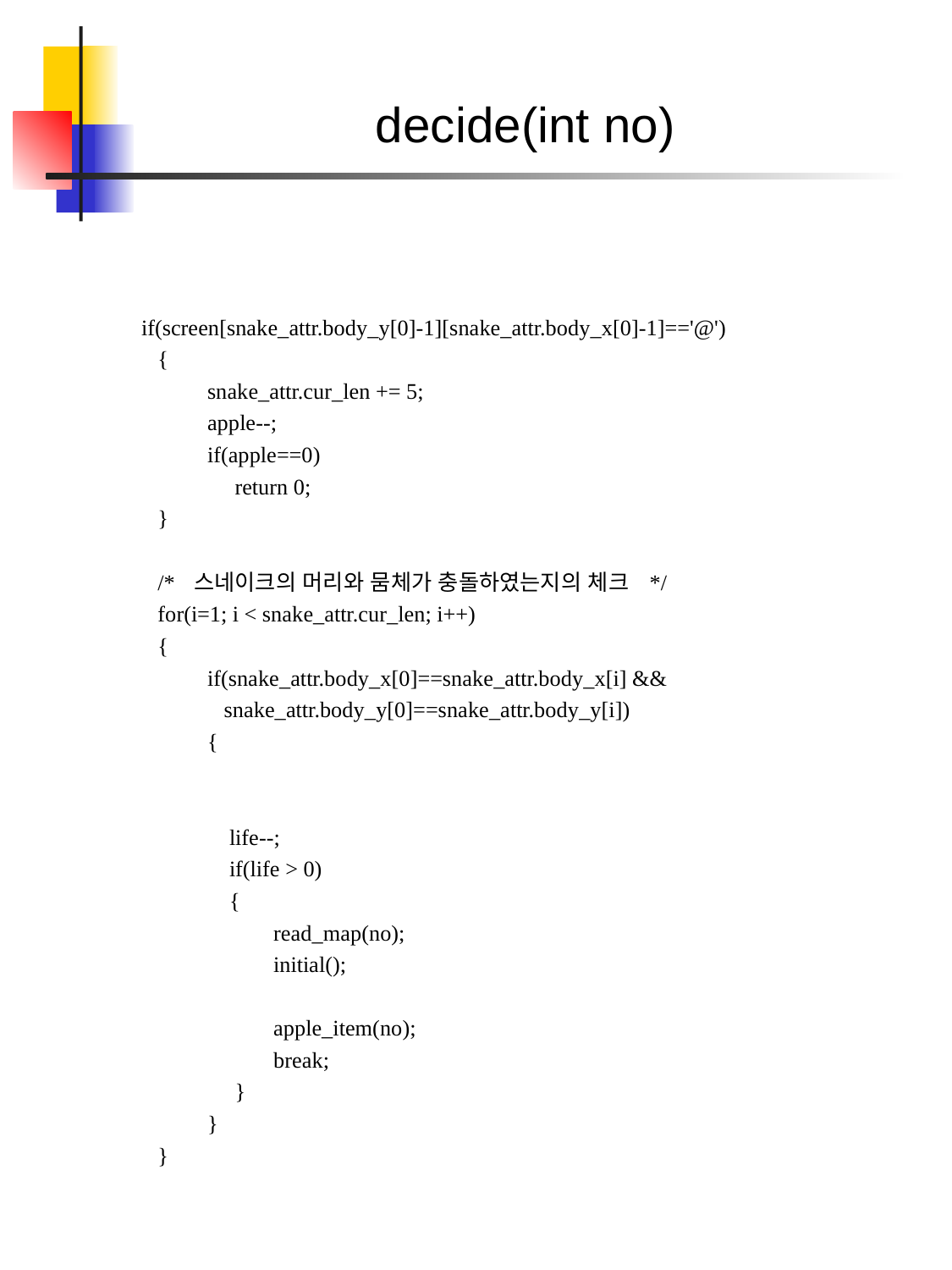

# decide(int no)
 if(screen[snake_attr.body_y[0]-1][snake_attr.body_x[0]-1]=='@')
    {
             snake_attr.cur_len += 5;
             apple--;
             if(apple==0)
                  return 0;
    }

    /*   스네이크의 머리와 뭄체가 충돌하였는지의 체크   */
    for(i=1; i < snake_attr.cur_len; i++)
    {
             if(snake_attr.body_x[0]==snake_attr.body_x[i] &&
                snake_attr.body_y[0]==snake_attr.body_y[i])
             {

                 life--;
                 if(life > 0)
                 {
                         read_map(no);
                         initial();

                         apple_item(no);
                         break;
                  }
             }
    }